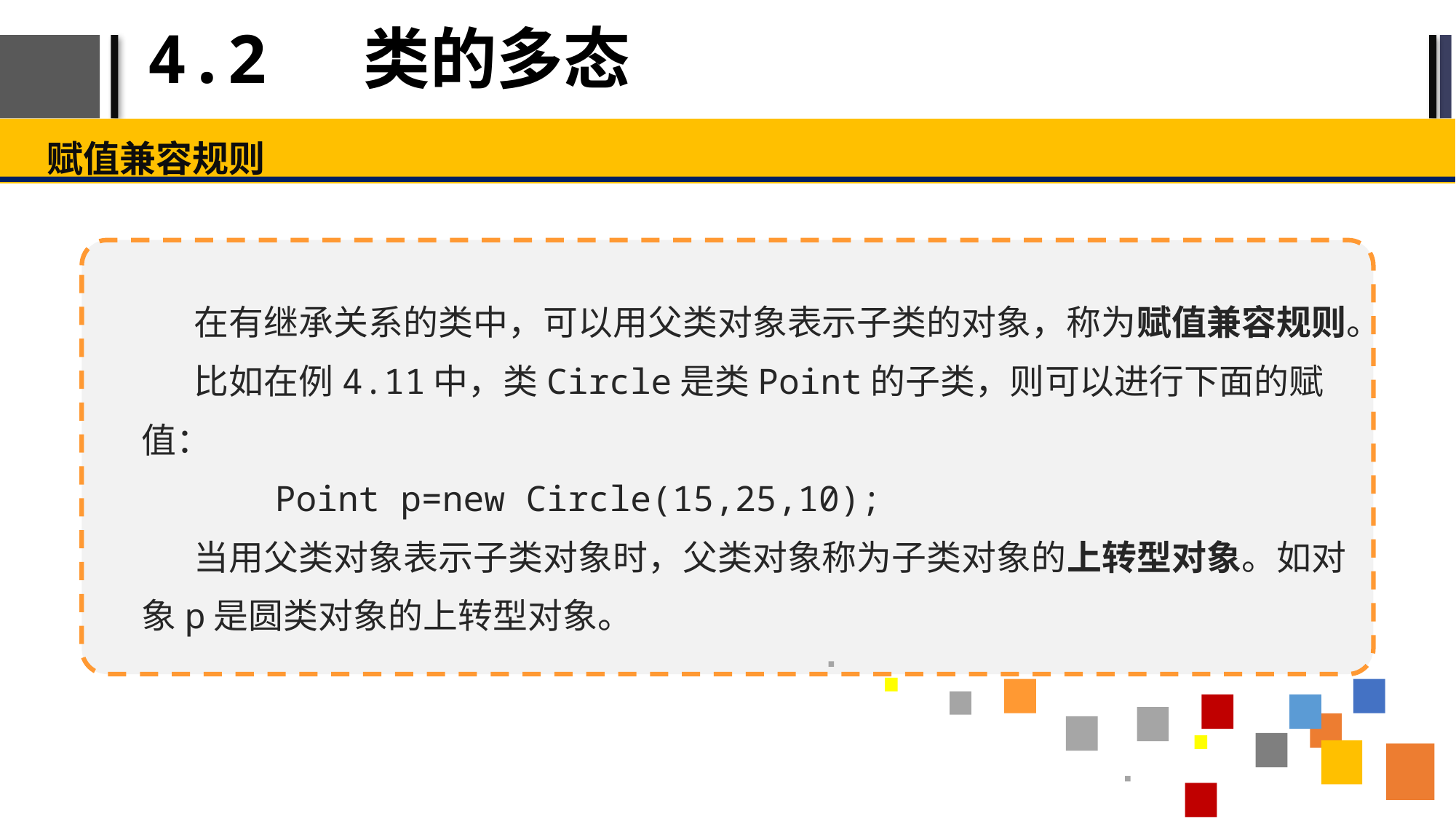

# 4.2  类的多态

赋值兼容规则

在有继承关系的类中，可以用父类对象表示子类的对象，称为赋值兼容规则。
比如在例4.11中，类Circle是类Point的子类，则可以进行下面的赋值：
Point p=new Circle(15,25,10);
当用父类对象表示子类对象时，父类对象称为子类对象的上转型对象。如对象p是圆类对象的上转型对象。